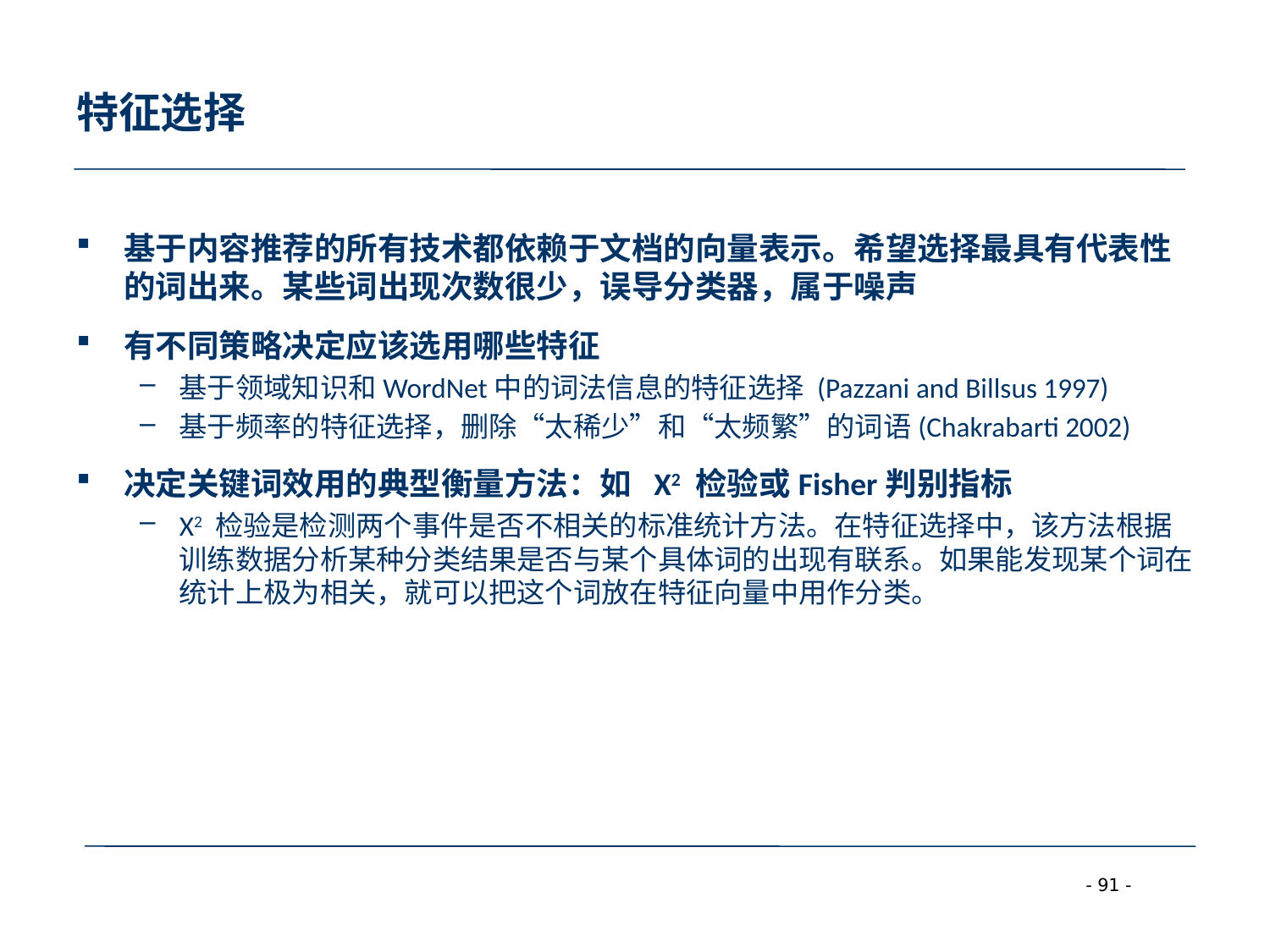

# 特征选择
基于内容推荐的所有技术都依赖于文档的向量表示。希望选择最具有代表性的词出来。某些词出现次数很少，误导分类器，属于噪声
有不同策略决定应该选用哪些特征
基于领域知识和WordNet中的词法信息的特征选择 (Pazzani and Billsus 1997)
基于频率的特征选择，删除“太稀少”和“太频繁”的词语(Chakrabarti 2002)
决定关键词效用的典型衡量方法：如  X2 检验或Fisher判别指标
X2 检验是检测两个事件是否不相关的标准统计方法。在特征选择中，该方法根据训练数据分析某种分类结果是否与某个具体词的出现有联系。如果能发现某个词在统计上极为相关，就可以把这个词放在特征向量中用作分类。